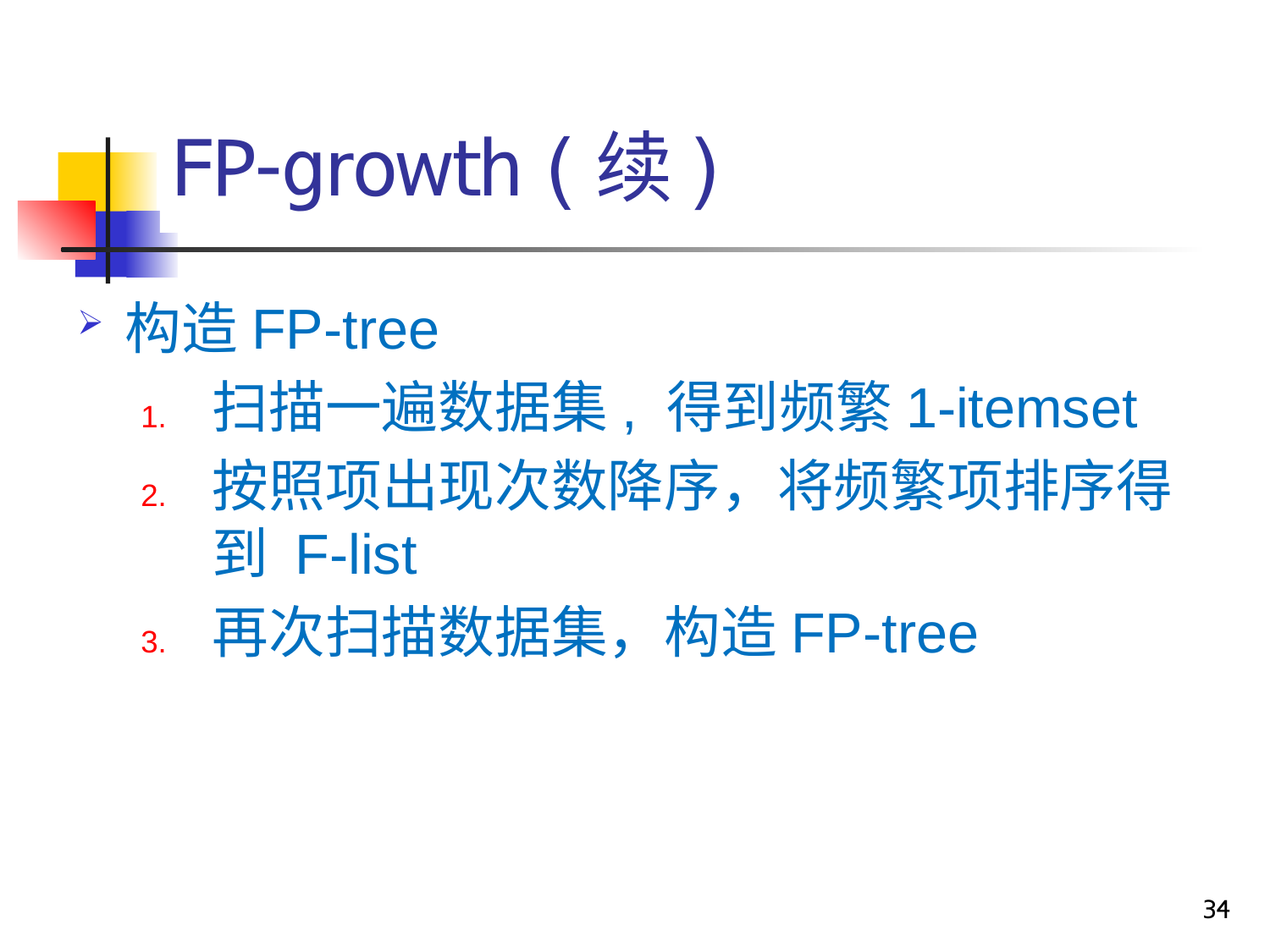

# FP-growth (续)
构造FP-tree
扫描一遍数据集, 得到频繁1-itemset
按照项出现次数降序，将频繁项排序得到 F-list
再次扫描数据集，构造FP-tree
34